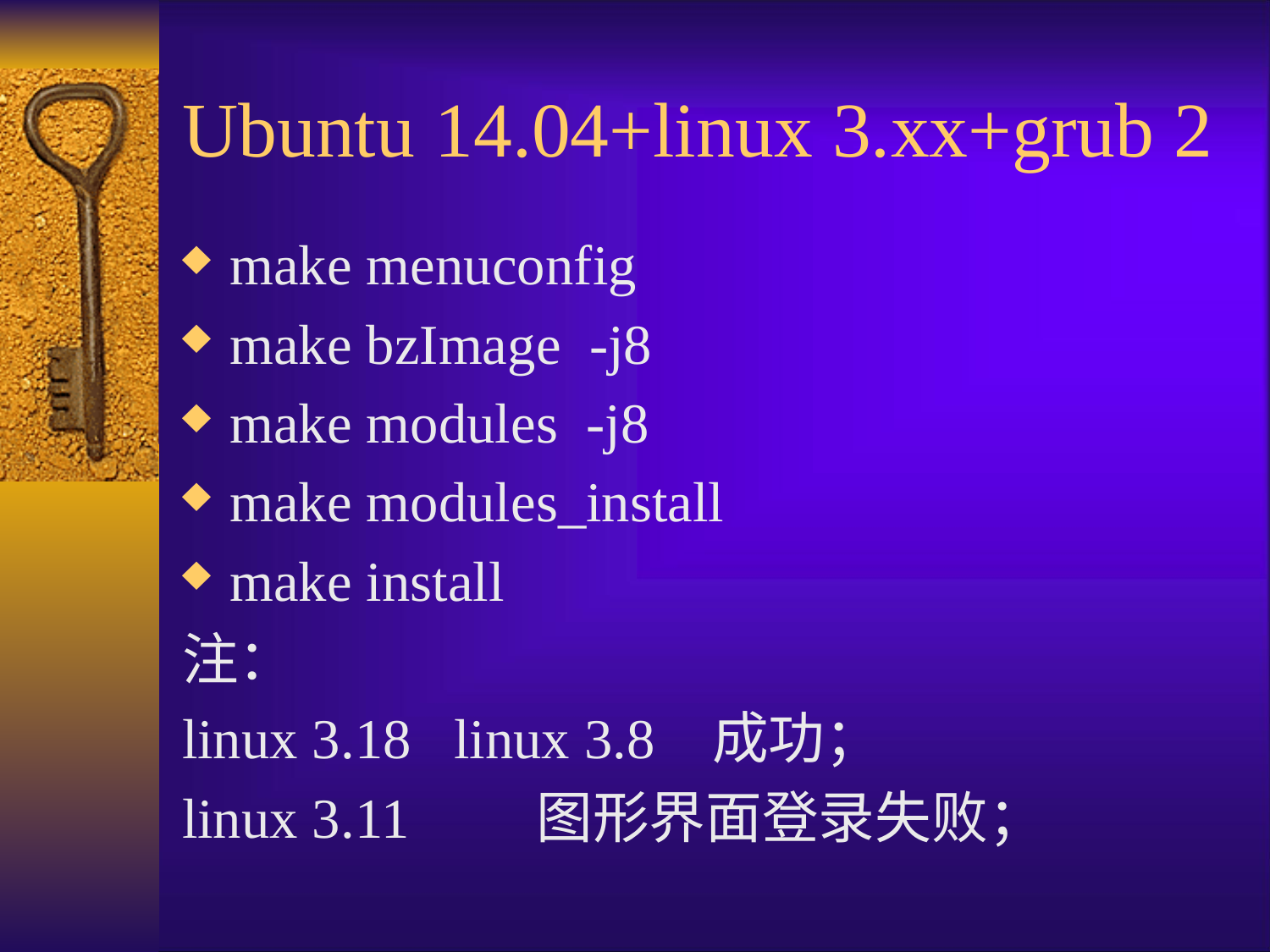

# Ubuntu 14.04+linux 3.xx+grub 2
make menuconfig
make bzImage  -j8
make modules  -j8
make modules_install
make install
注：
linux 3.18   linux 3.8   成功；
linux 3.11　　图形界面登录失败；